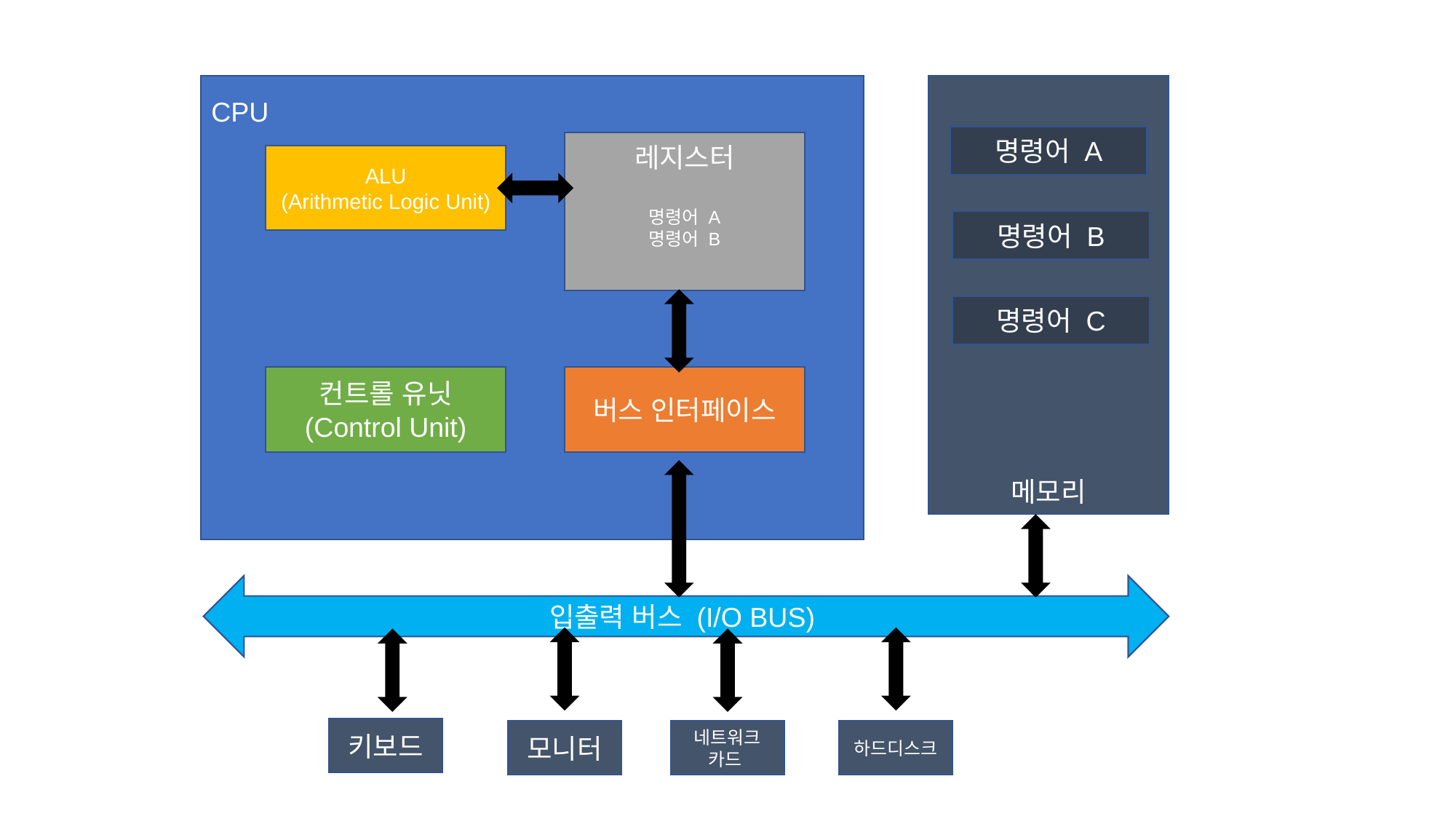

CPU

메모리
명령어 A
레지스터

명령어 A
명령어 B

ALU
(Arithmetic Logic Unit)

명령어 B

명령어 C
컨트롤 유닛
(Control Unit)
버스 인터페이스

입출력 버스 (I/O BUS)

키보드
네트워크 카드
하드디스크
모니터